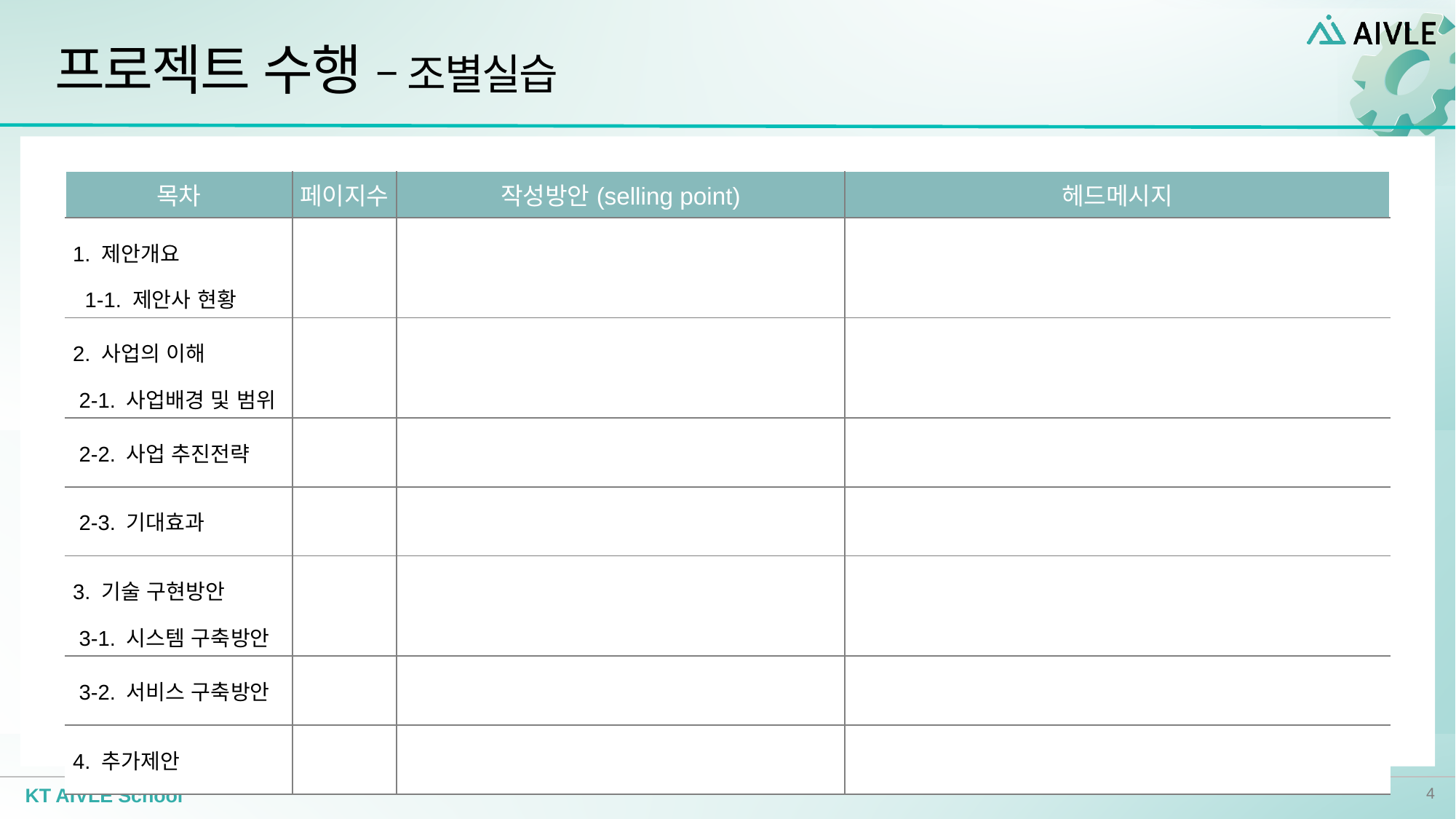

# 프로젝트 수행 – 조별실습
| 목차 | 페이지수 | 작성방안(selling point) | 헤드메시지 |
| --- | --- | --- | --- |
| 1. 제안개요 1-1. 제안사 현황 |  |  |  |
| 2. 사업의 이해 2-1. 사업배경 및 범위 |  |  |  |
| 2-2. 사업 추진전략 |  |  |  |
| 2-3. 기대효과 |  |  |  |
| 3. 기술 구현방안 3-1. 시스템 구축방안 |  |  |  |
| 3-2. 서비스 구축방안 |  |  |  |
| 4. 추가제안 |  |  |  |